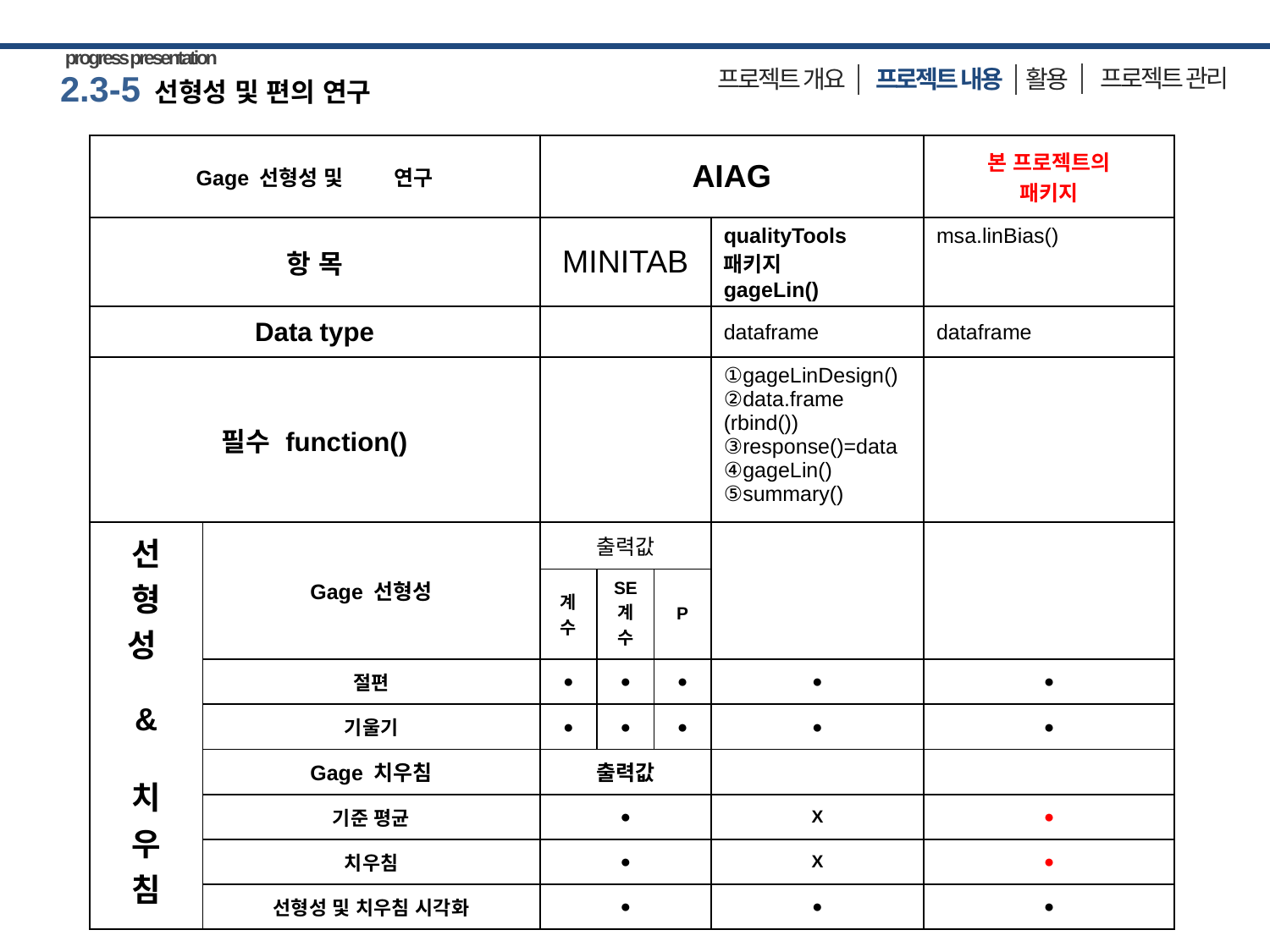

progress presentation
프로젝트 관리
활용
 프로젝트 내용
프로젝트 개요

2.3-5 선형성 및 편의 연구

| Gage 선형성 및 편의 연구 |  | AIAG |  |  |  | 본 프로젝트의 패키지 |
| --- | --- | --- | --- | --- | --- | --- |
| 항 목 |  | MINITAB |  |  | qualityTools 패키지 gageLin() | msa.linBias() |
| Data type |  |  |  |  | dataframe | dataframe |
| 필수 function() |  |  |  |  | ①gageLinDesign() ②data.frame (rbind()) ③response()=data ④gageLin() ⑤summary() |  |
| 선 형 성 & 치 우 침 | Gage 선형성 | 출력값 |  |  |  |  |
|  |  | 계수 | SE 계수 | P |  |  |
|  | 절편 | ● | ● | ● | ● | ● |
|  | 기울기 | ● | ● | ● | ● | ● |
|  | Gage 치우침 | 출력값 |  |  |  |  |
|  | 기준 평균 | ● |  |  | Χ | ● |
|  | 치우침 | ● |  |  | Χ | ● |
|  | 선형성 및 치우침 시각화 | ● |  |  | ● | ● |